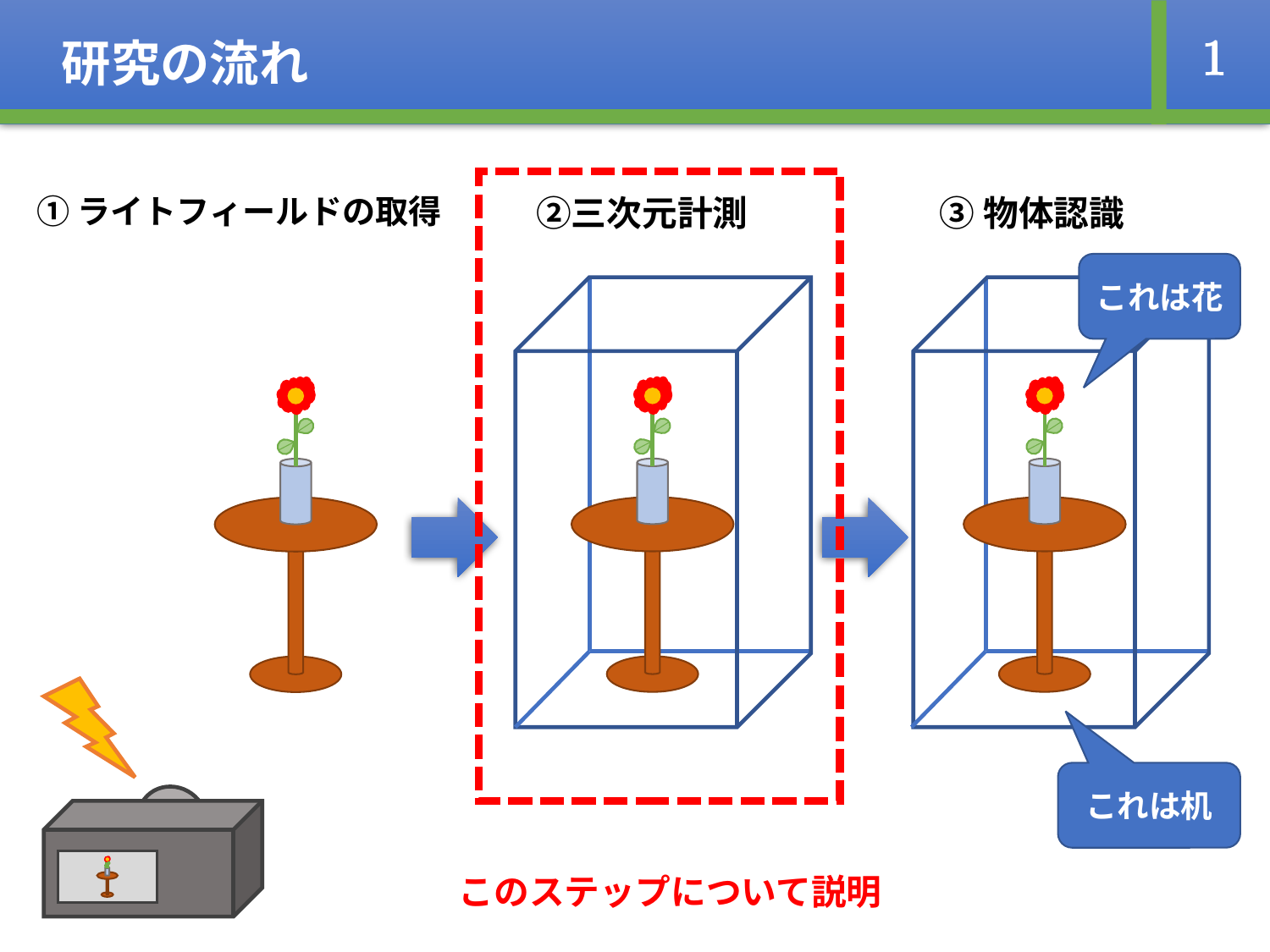

研究の流れ
1

①ライトフィールドの取得
　②三次元計測
③物体認識
これは花

これは机

　このステップについて説明